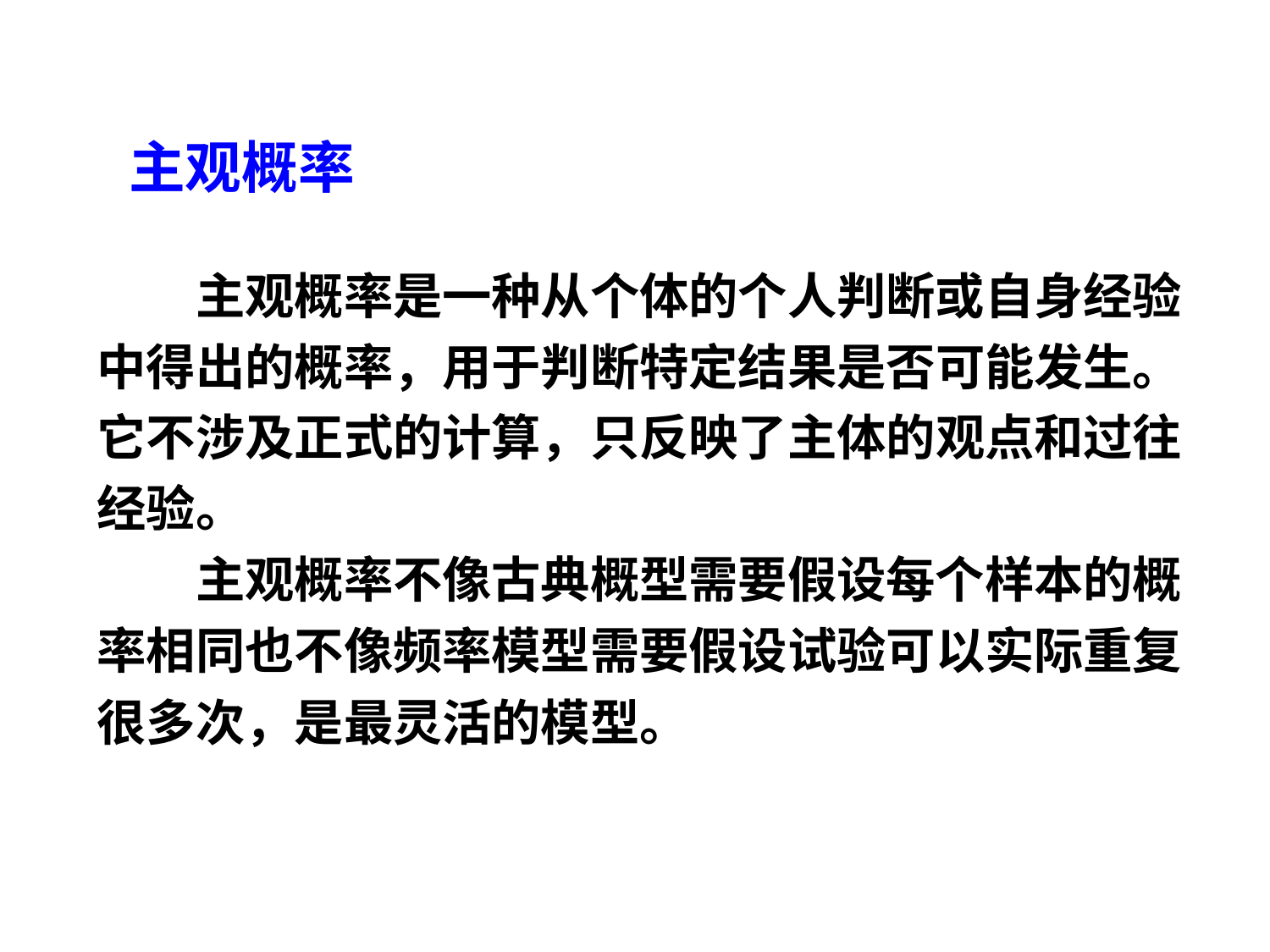

主观概率
　　主观概率是一种从个体的个人判断或自身经验中得出的概率，用于判断特定结果是否可能发生。它不涉及正式的计算，只反映了主体的观点和过往经验。
　　主观概率不像古典概型需要假设每个样本的概率相同也不像频率模型需要假设试验可以实际重复很多次，是最灵活的模型。